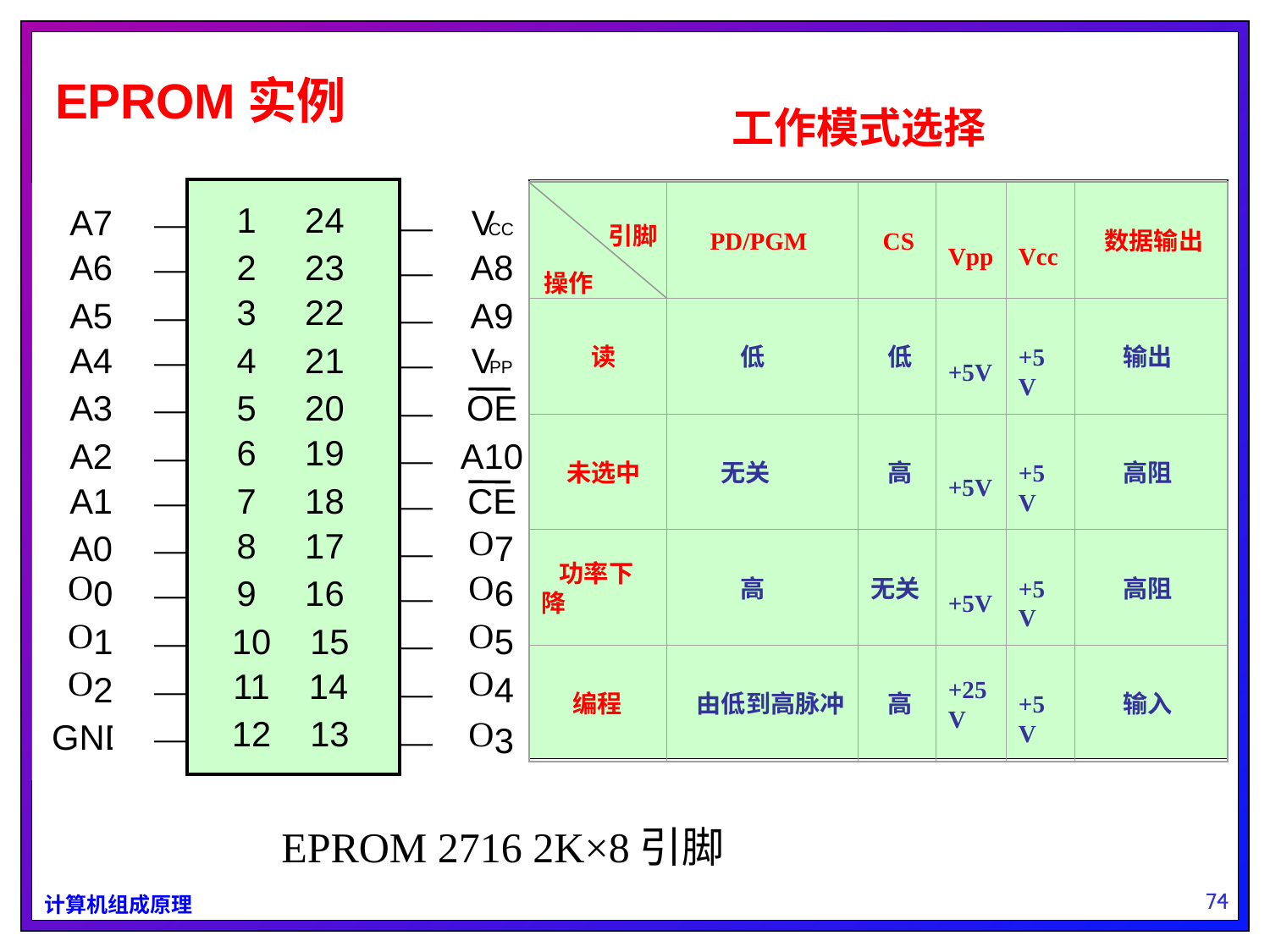

EPROM实例
工作模式选择

1     24

A7

—
V

—
CC
A6

—

2     23

A8

—

3     22

A5

—
A9

—
A4

—

4     21

V

—

PP
A3

—
5     20

OE

—

6     19

A2

—

A10

—

A1

—
7     18

CE

—

O
8     17

A0

—

7

—

O
O
0

—
9     16

6

—
O
O
1

—

10    15

5

—

O
O
11    14

2

—
4

—
12    13

O
GND

—

—

3

     PD/PGM

　　  低

　   无关

　  　高

  由低到高脉冲

  CS

  低

  高

无关

  高

 Vpp

 +5V

 +5V

 +5V

+25V

 Vcc

 +5V

 +5V

 +5V

 +5V

  数据输出

引脚
操作
　　读

　  输出

　未选中

　  高阻

  功率下降

　  高阻

　 编程

　  输入

EPROM 2716 2K×8引脚